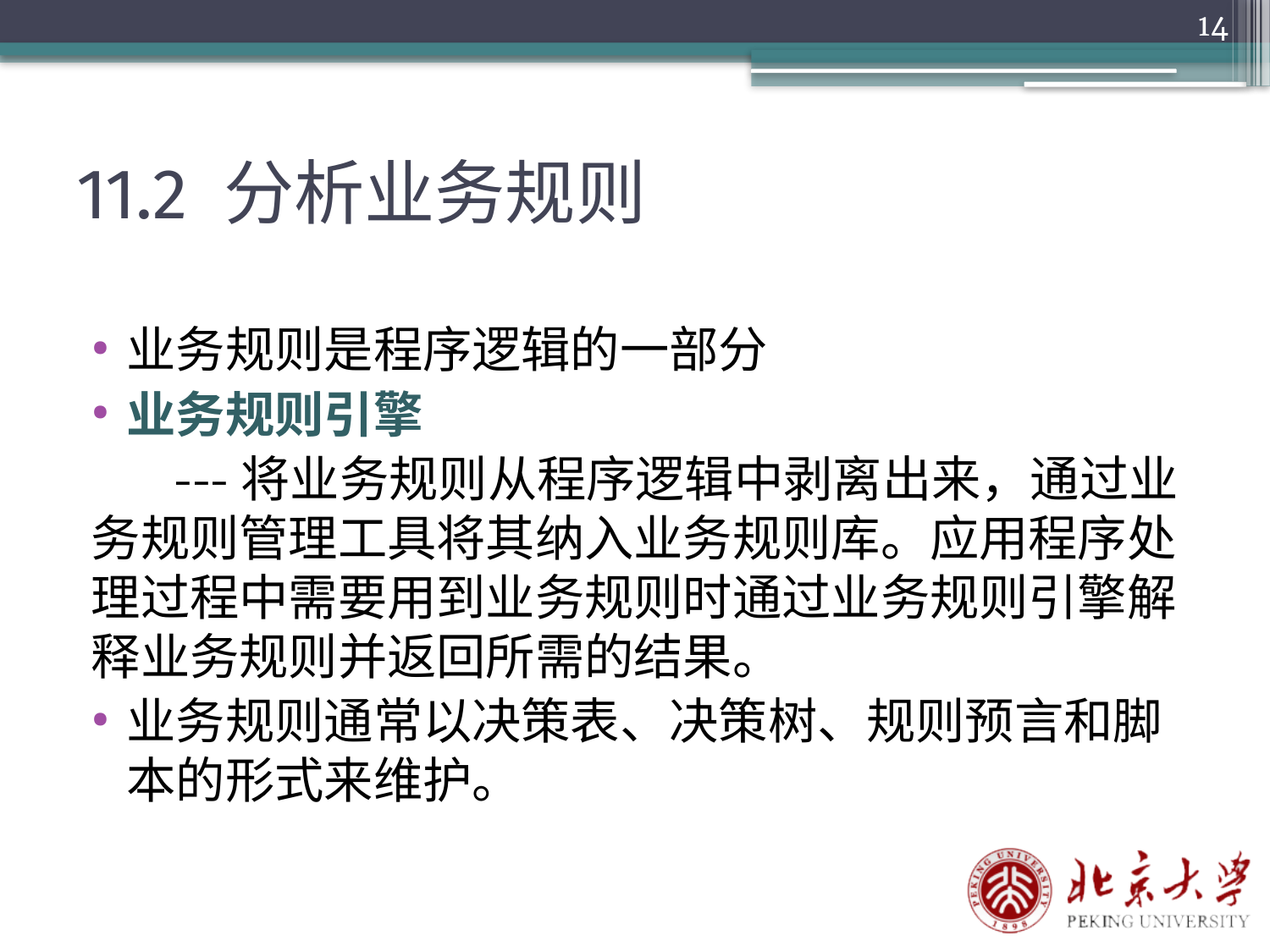

14
# 11.2 分析业务规则
业务规则是程序逻辑的一部分
业务规则引擎
      ---将业务规则从程序逻辑中剥离出来，通过业务规则管理工具将其纳入业务规则库。应用程序处理过程中需要用到业务规则时通过业务规则引擎解释业务规则并返回所需的结果。
业务规则通常以决策表、决策树、规则预言和脚本的形式来维护。